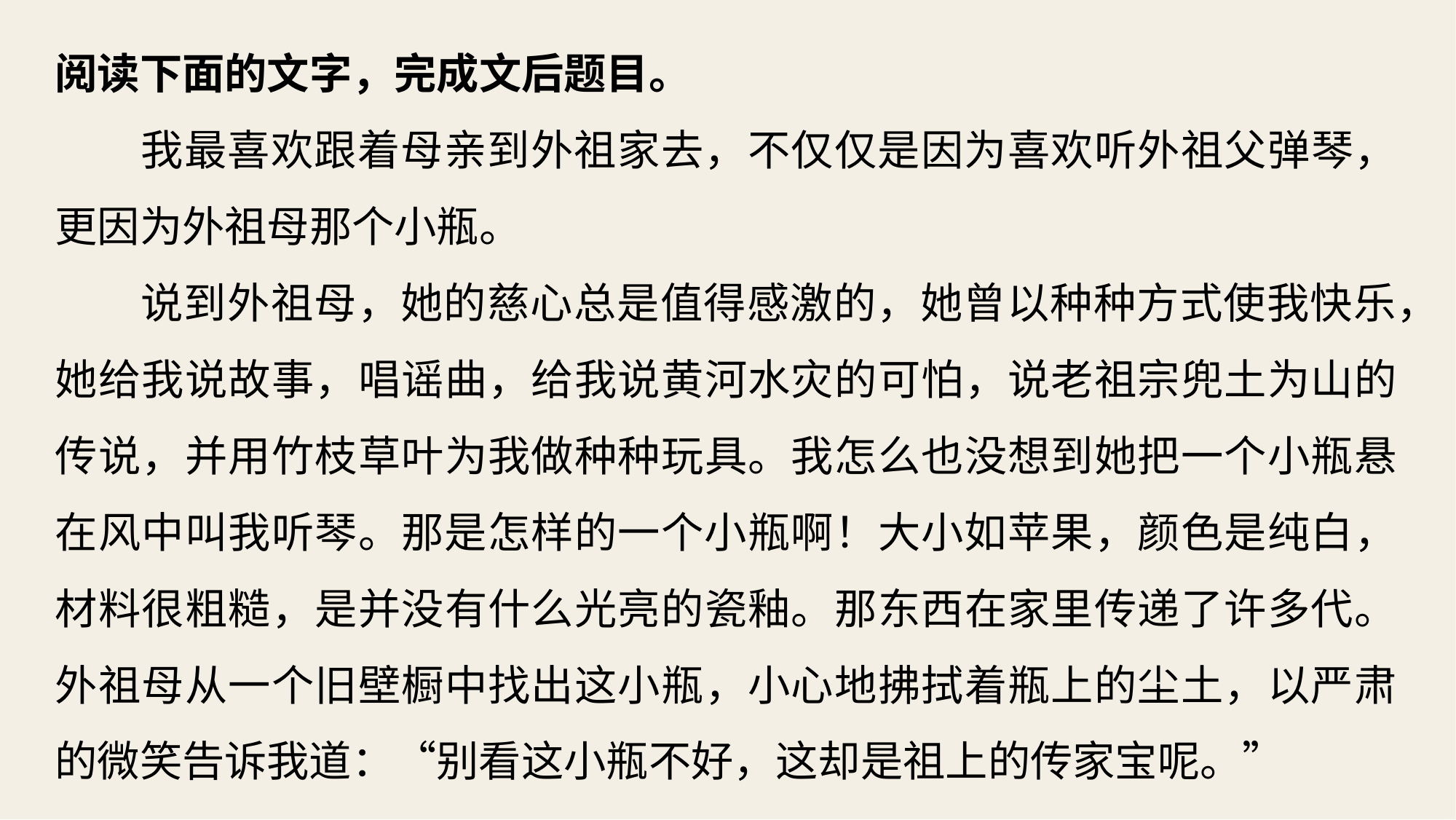

阅读下面的文字，完成文后题目。
我最喜欢跟着母亲到外祖家去，不仅仅是因为喜欢听外祖父弹琴，更因为外祖母那个小瓶。
说到外祖母，她的慈心总是值得感激的，她曾以种种方式使我快乐，她给我说故事，唱谣曲，给我说黄河水灾的可怕，说老祖宗兜土为山的传说，并用竹枝草叶为我做种种玩具。我怎么也没想到她把一个小瓶悬在风中叫我听琴。那是怎样的一个小瓶啊！大小如苹果，颜色是纯白，材料很粗糙，是并没有什么光亮的瓷釉。那东西在家里传递了许多代。外祖母从一个旧壁橱中找出这小瓶，小心地拂拭着瓶上的尘土，以严肃的微笑告诉我道：“别看这小瓶不好，这却是祖上的传家宝呢。”